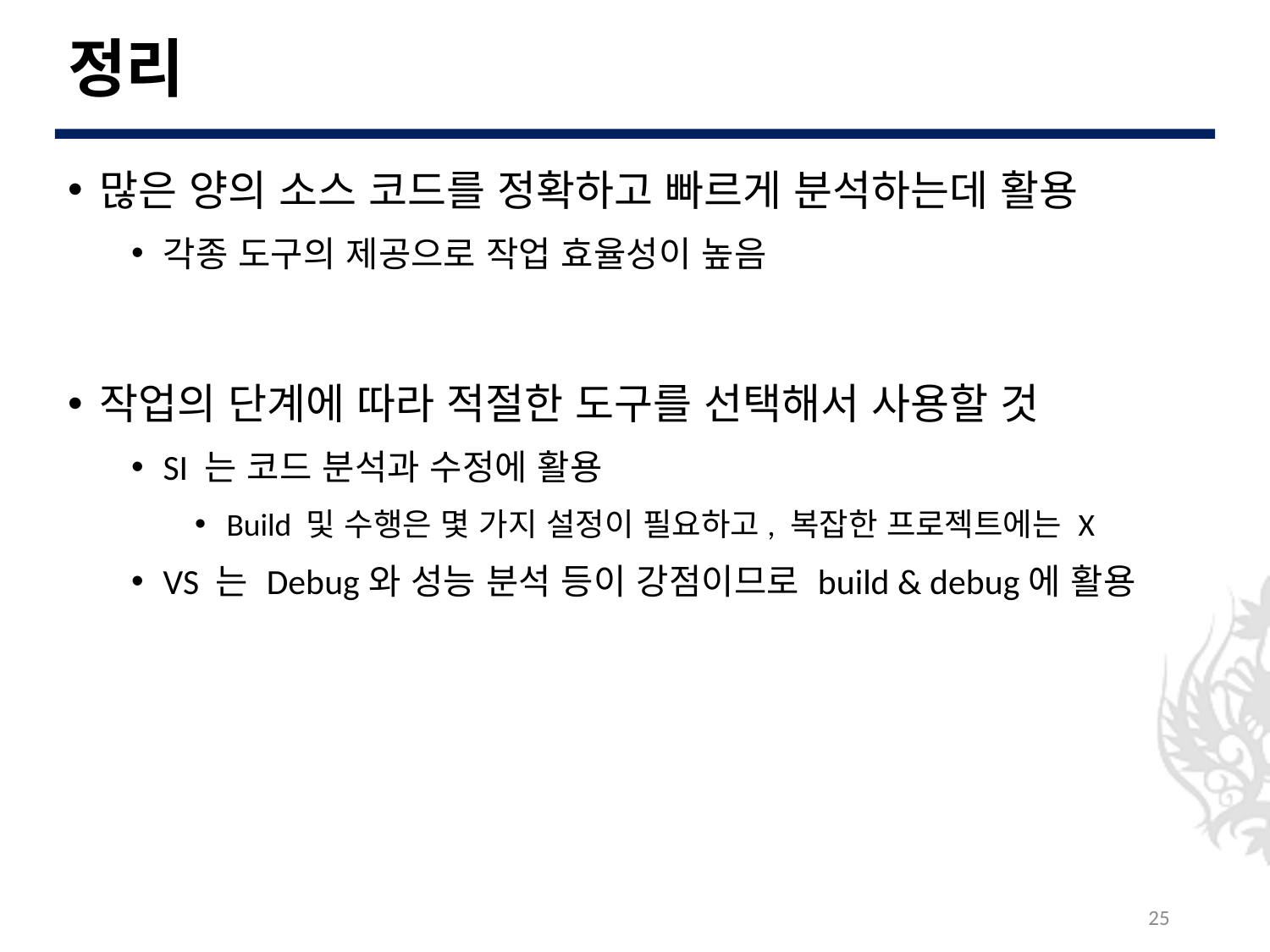

# 정리
많은 양의 소스 코드를 정확하고 빠르게 분석하는데 활용
각종 도구의 제공으로 작업 효율성이 높음

작업의 단계에 따라 적절한 도구를 선택해서 사용할 것
SI 는 코드 분석과 수정에 활용
Build 및 수행은 몇 가지 설정이 필요하고, 복잡한 프로젝트에는 X
VS 는 Debug와 성능 분석 등이 강점이므로 build & debug에 활용

25